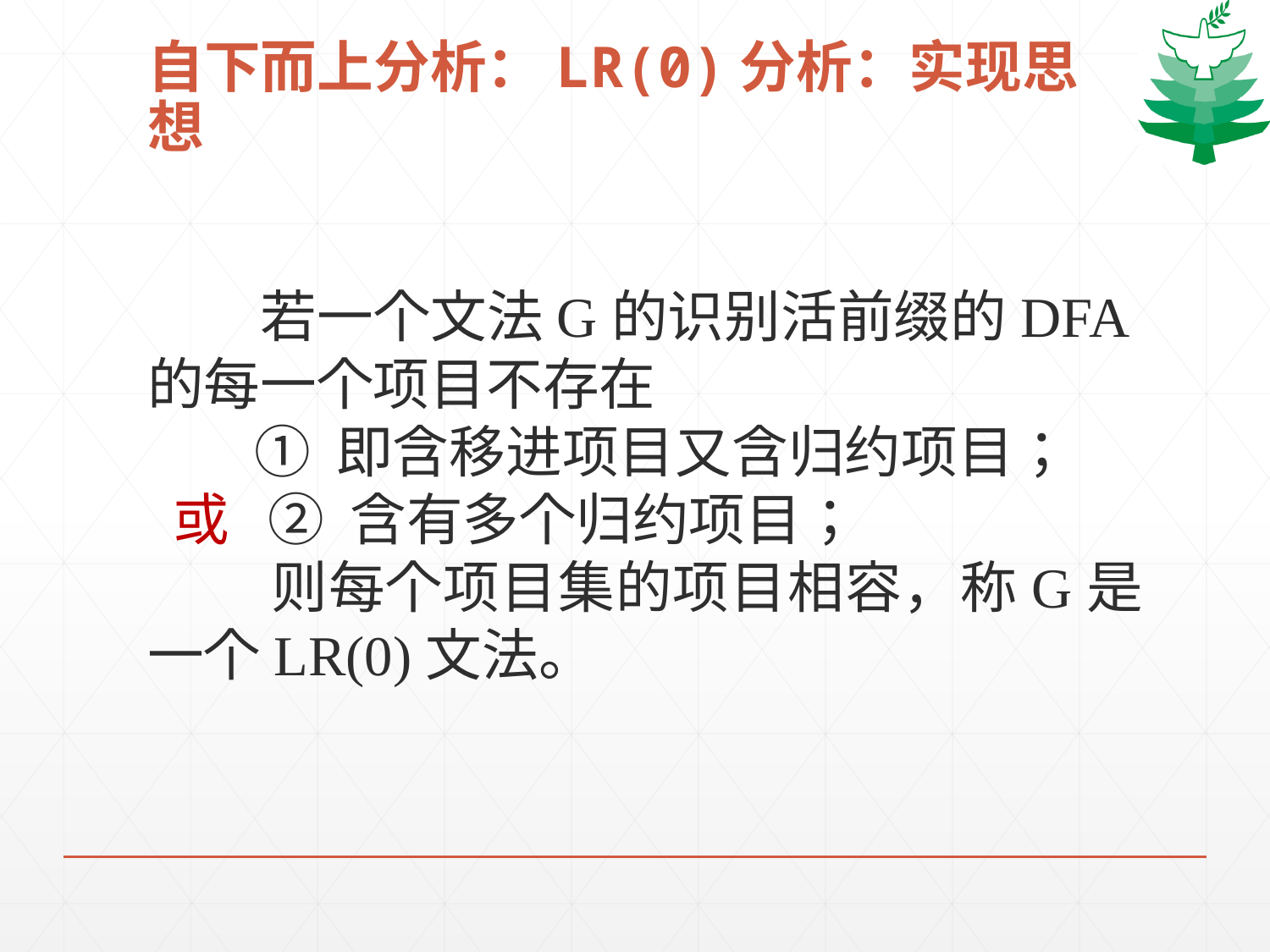

# 自下而上分析：LR(0)分析：实现思想
　　若一个文法G的识别活前缀的DFA的每一个项目不存在
　    ①  即含移进项目又含归约项目；
 或   ②  含有多个归约项目；
        则每个项目集的项目相容，称G是一个LR(0)文法。